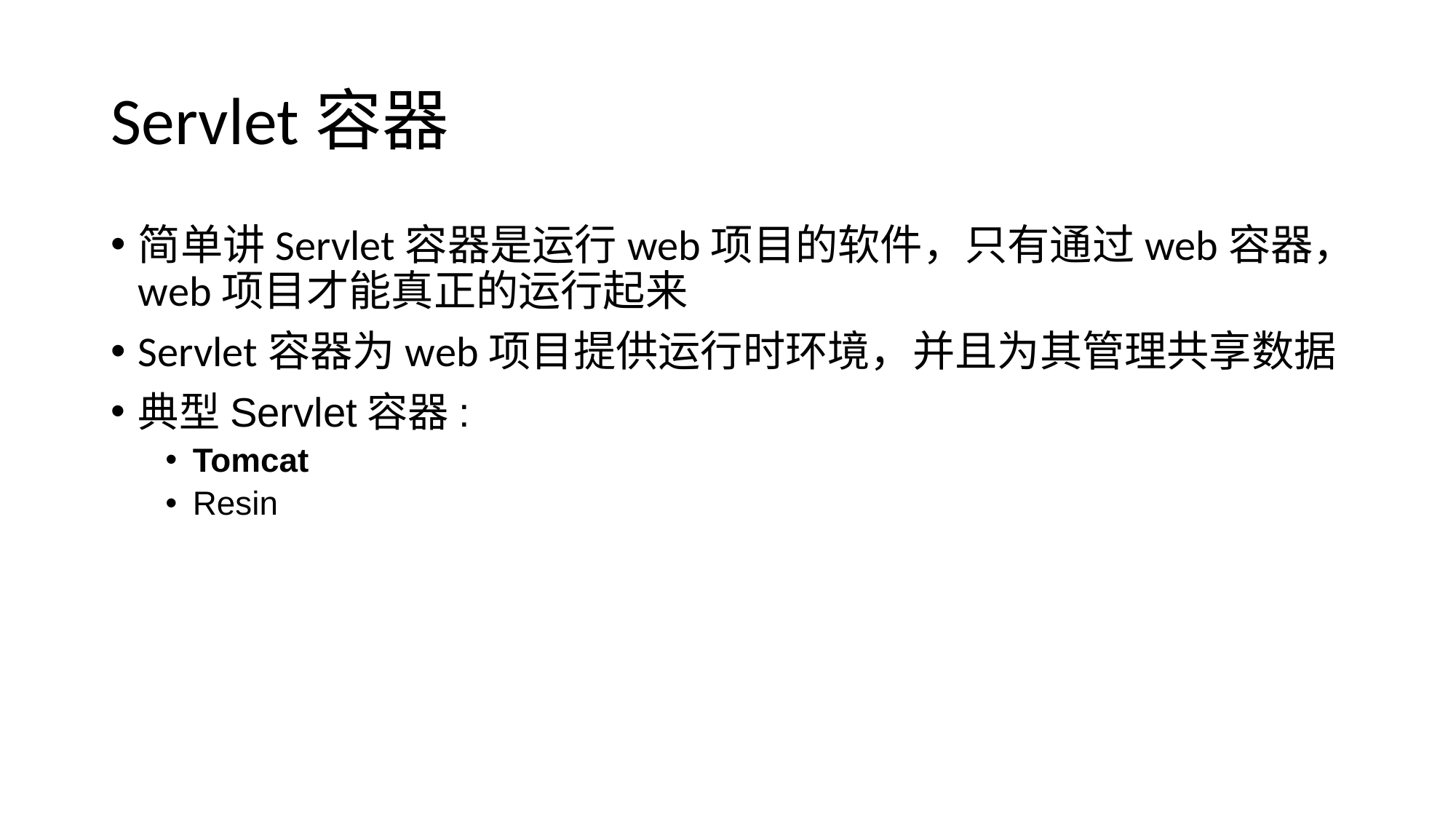

# Servlet容器
简单讲Servlet容器是运行web项目的软件，只有通过web容器，web项目才能真正的运行起来
Servlet容器为web项目提供运行时环境，并且为其管理共享数据
典型Servlet容器:
Tomcat
Resin